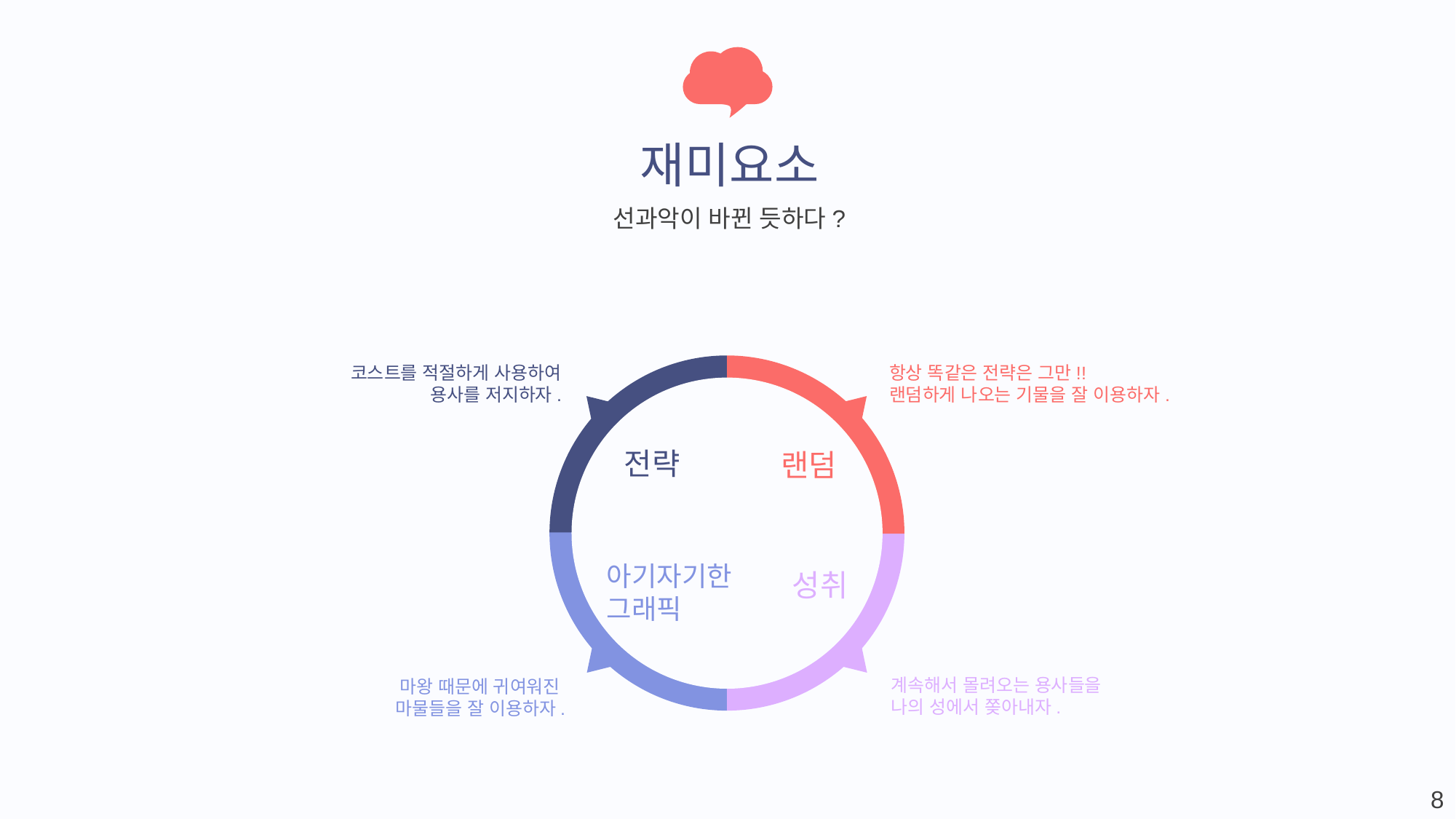

재미.
재미요소
선과악이 바뀐 듯하다?

항상 똑같은 전략은 그만!!
랜덤하게 나오는 기물을 잘 이용하자.

코스트를 적절하게 사용하여
용사를 저지하자.
전략
랜덤
아기자기한
그래픽
성취
계속해서 몰려오는 용사들을 나의 성에서 쫒아내자.
마왕 때문에 귀여워진
마물들을 잘 이용하자.
8